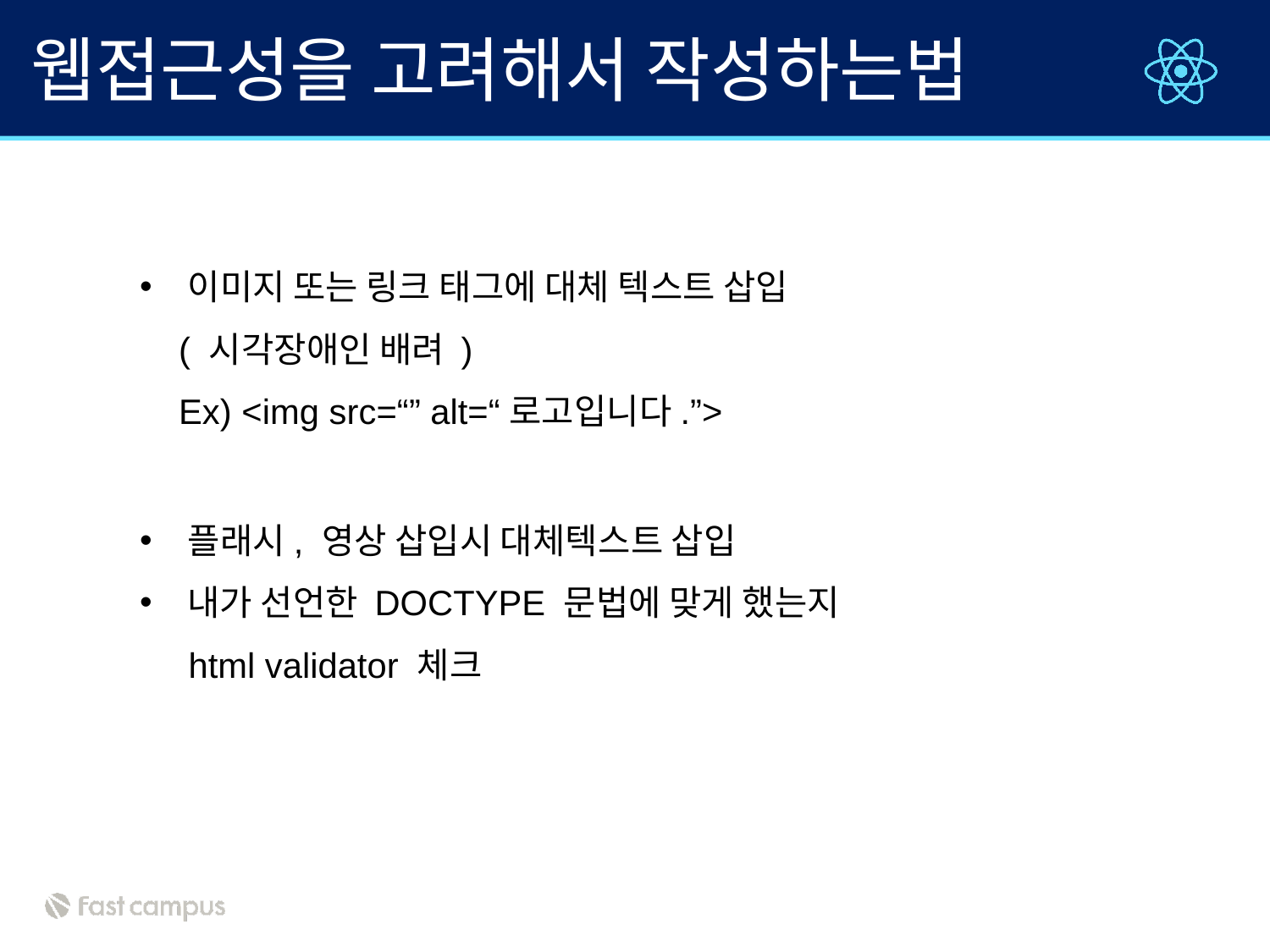

# 웹접근성을 고려해서 작성하는법
이미지 또는 링크 태그에 대체 텍스트 삽입
    ( 시각장애인 배려 )
    Ex) <img src=“” alt=“로고입니다.”>

플래시, 영상 삽입시 대체텍스트 삽입
내가 선언한 DOCTYPE 문법에 맞게 했는지
     html validator 체크